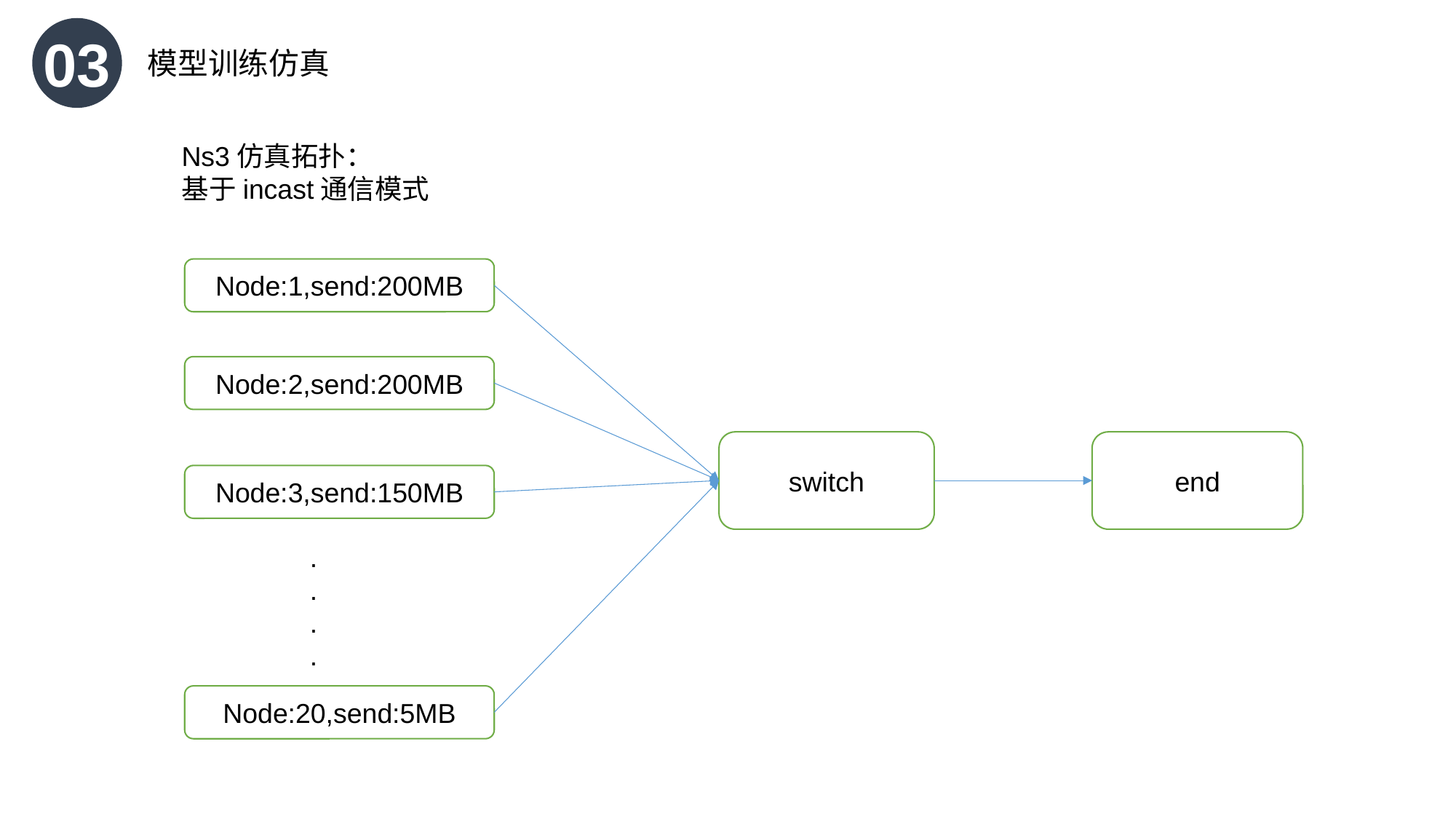

03
模型训练仿真
Ns3仿真拓扑：
基于incast通信模式

Node:1,send:200MB
Node:2,send:200MB
switch
end
Node:3,send:150MB
.
.
.
.
Node:20,send:5MB